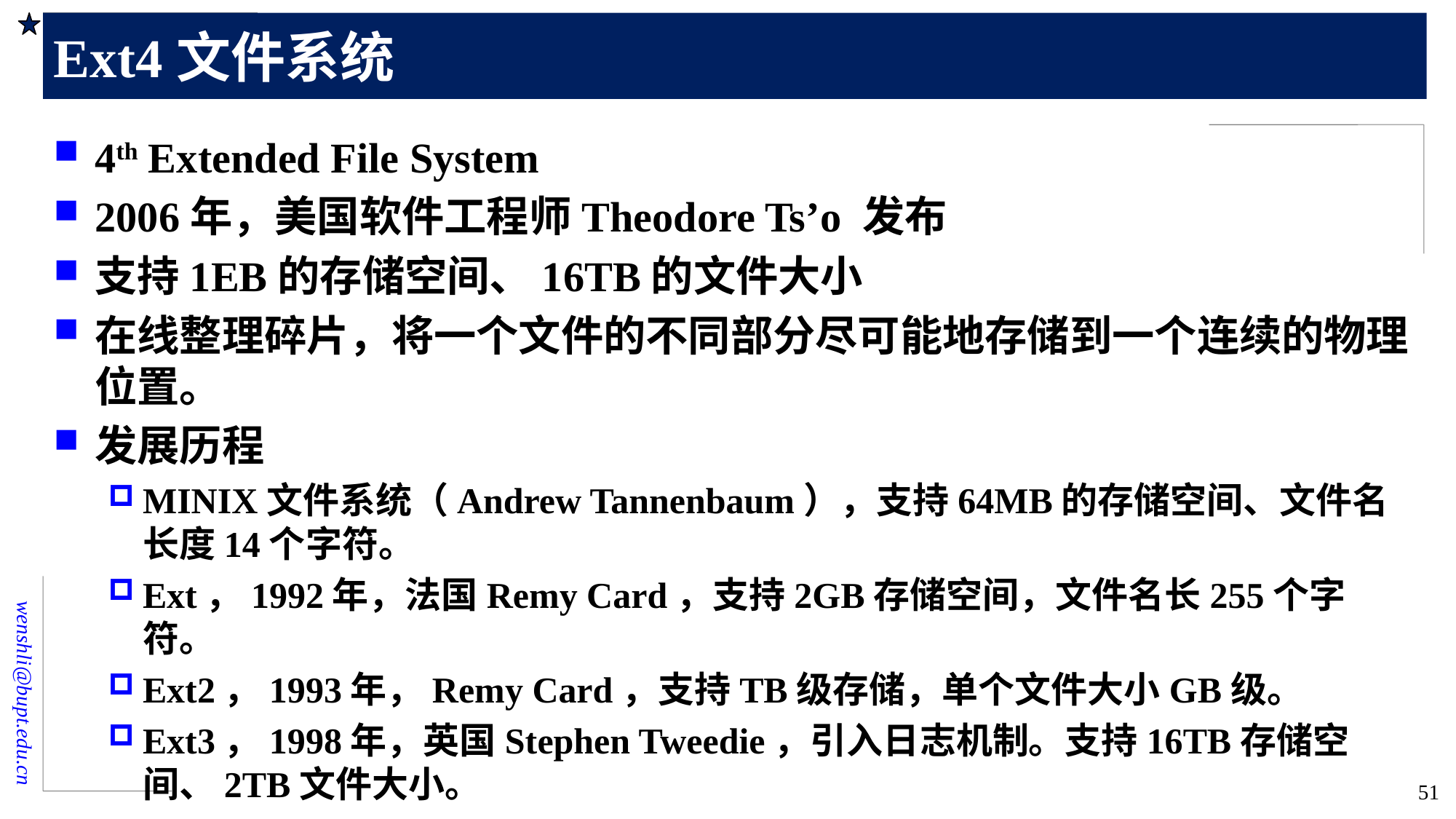

# Ext4文件系统
4th Extended File System
2006年，美国软件工程师Theodore Ts’o 发布
支持1EB的存储空间、16TB的文件大小
在线整理碎片，将一个文件的不同部分尽可能地存储到一个连续的物理位置。
发展历程
MINIX文件系统（Andrew Tannenbaum），支持64MB的存储空间、文件名长度14个字符。
Ext，1992年，法国Remy Card，支持2GB存储空间，文件名长255个字符。
Ext2，1993年，Remy Card，支持TB级存储，单个文件大小GB级。
Ext3，1998年，英国Stephen Tweedie，引入日志机制。支持16TB存储空间、2TB文件大小。
51